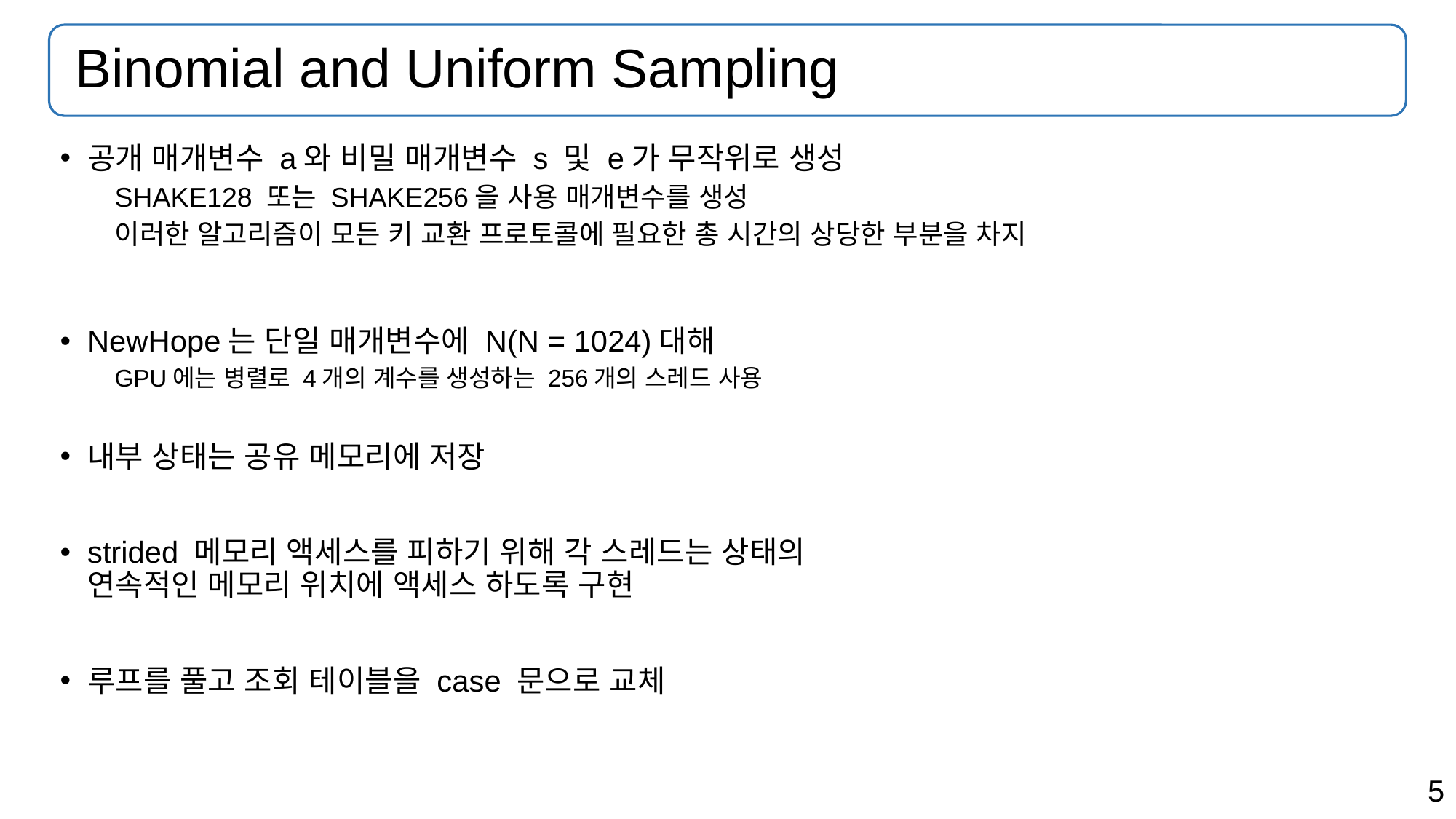

# Binomial and Uniform Sampling
공개 매개변수 a와 비밀 매개변수 s 및 e가 무작위로 생성
SHAKE128 또는 SHAKE256을 사용 매개변수를 생성
이러한 알고리즘이 모든 키 교환 프로토콜에 필요한 총 시간의 상당한 부분을 차지

NewHope는 단일 매개변수에 N(N = 1024)대해
GPU에는 병렬로 4개의 계수를 생성하는 256개의 스레드 사용

내부 상태는 공유 메모리에 저장

strided 메모리 액세스를 피하기 위해 각 스레드는 상태의
연속적인 메모리 위치에 액세스 하도록 구현

루프를 풀고 조회 테이블을 case 문으로 교체